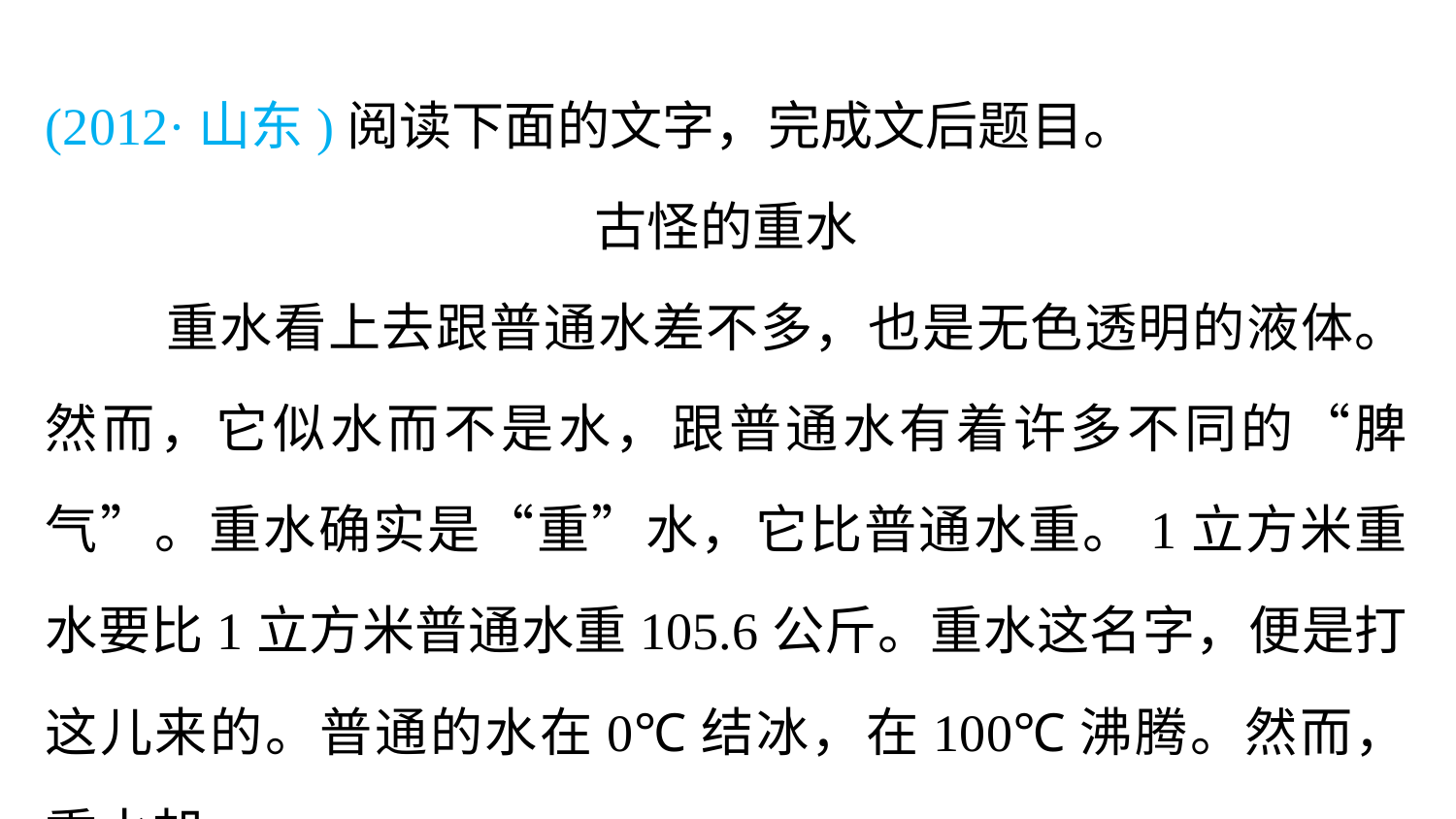

(2012·山东)阅读下面的文字，完成文后题目。
古怪的重水
        重水看上去跟普通水差不多，也是无色透明的液体。然而，它似水而不是水，跟普通水有着许多不同的“脾气”。重水确实是“重”水，它比普通水重。1立方米重水要比1立方米普通水重105.6公斤。重水这名字，便是打这儿来的。普通的水在0℃结冰，在100℃沸腾。然而，重水却